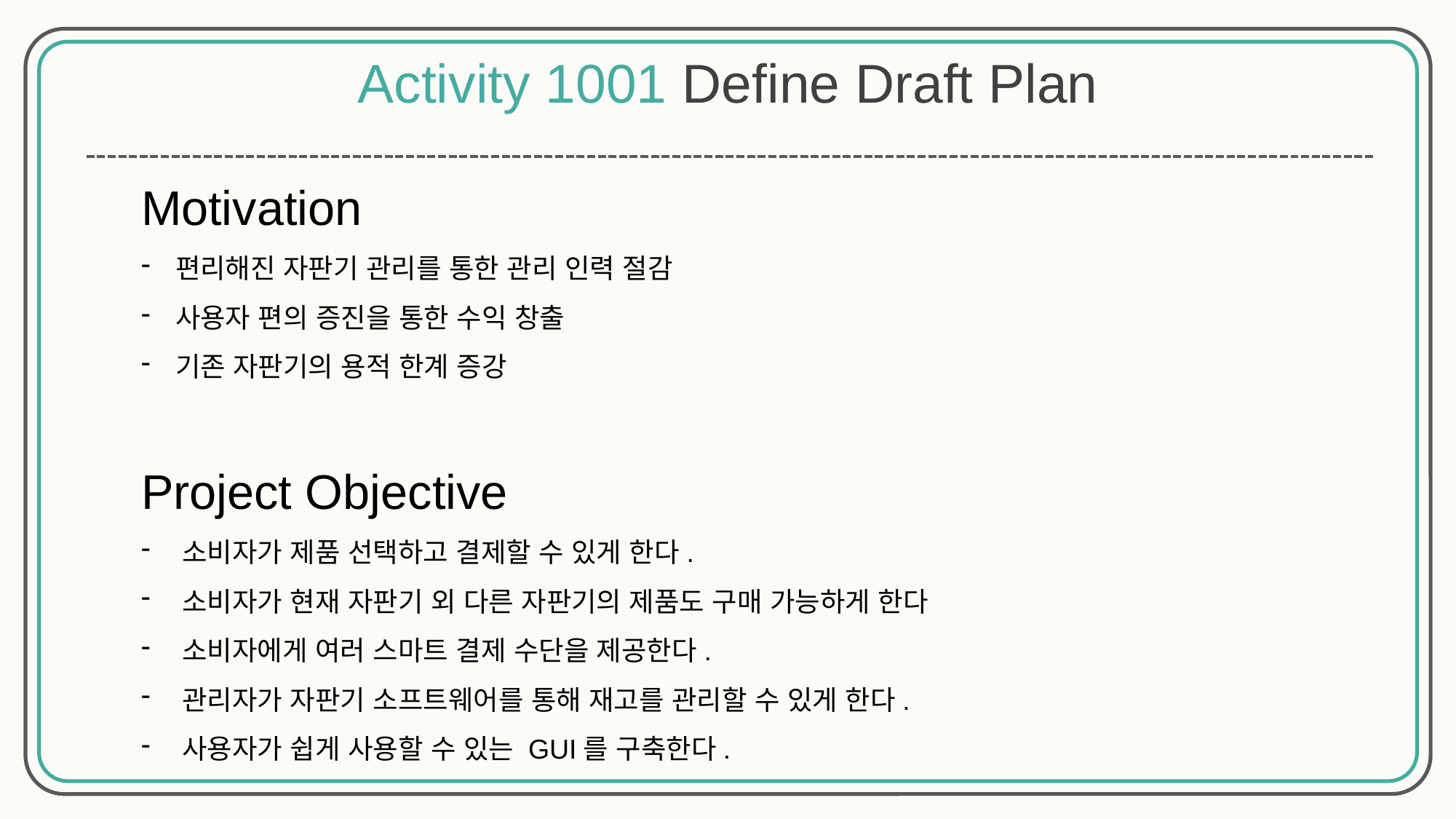

Activity 1001 Define Draft Plan
Motivation
편리해진 자판기 관리를 통한 관리 인력 절감
사용자 편의 증진을 통한 수익 창출
기존 자판기의 용적 한계 증강

Project Objective
소비자가 제품 선택하고 결제할 수 있게 한다.
소비자가 현재 자판기 외 다른 자판기의 제품도 구매 가능하게 한다
소비자에게 여러 스마트 결제 수단을 제공한다.
관리자가 자판기 소프트웨어를 통해 재고를 관리할 수 있게 한다.
사용자가 쉽게 사용할 수 있는 GUI를 구축한다.